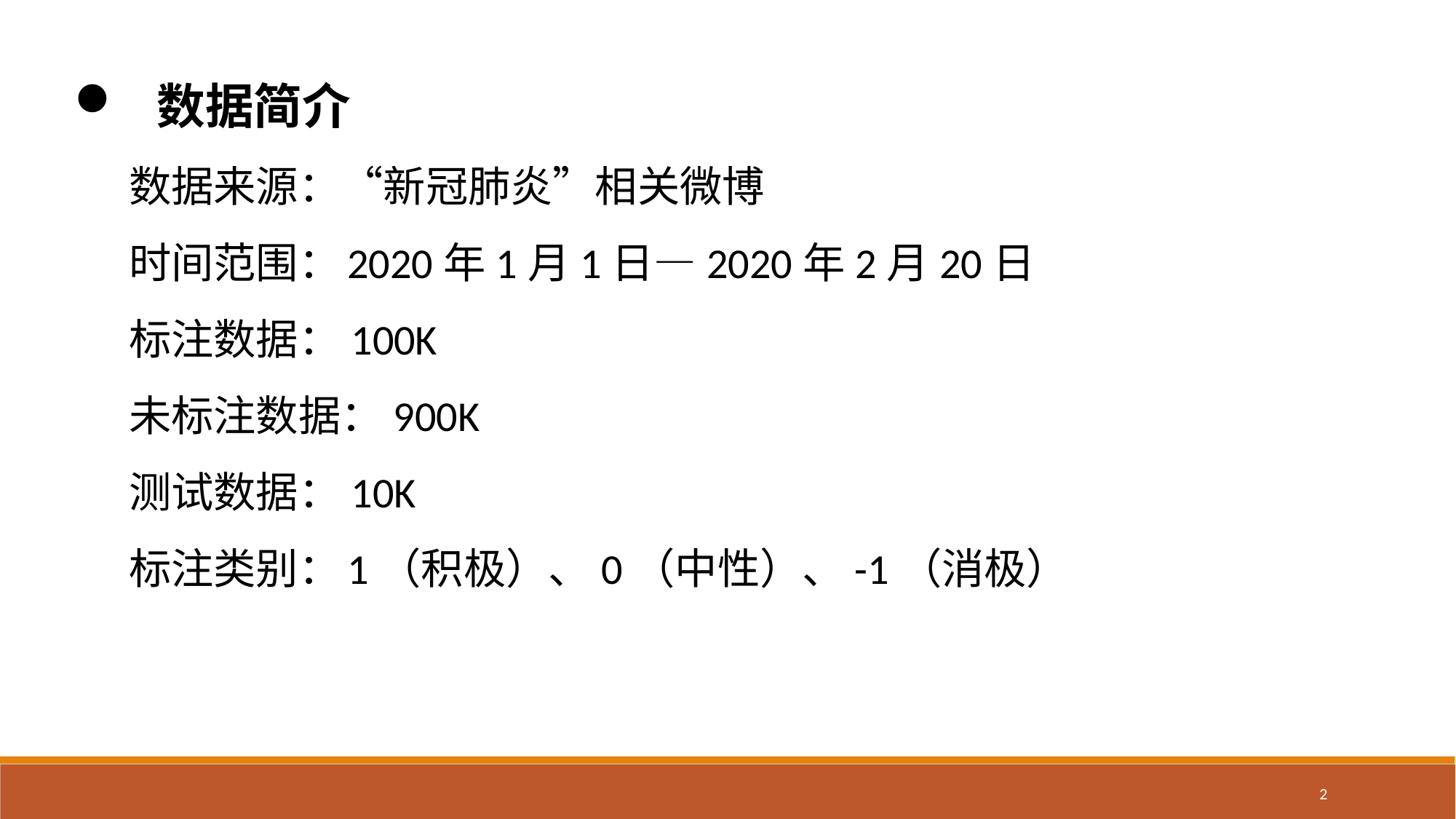

数据简介
数据来源：“新冠肺炎”相关微博
时间范围：	2020年1月1日—2020年2月20日
标注数据：100K
未标注数据：900K
测试数据：10K
标注类别：	1（积极）、0（中性）、-1（消极）
2